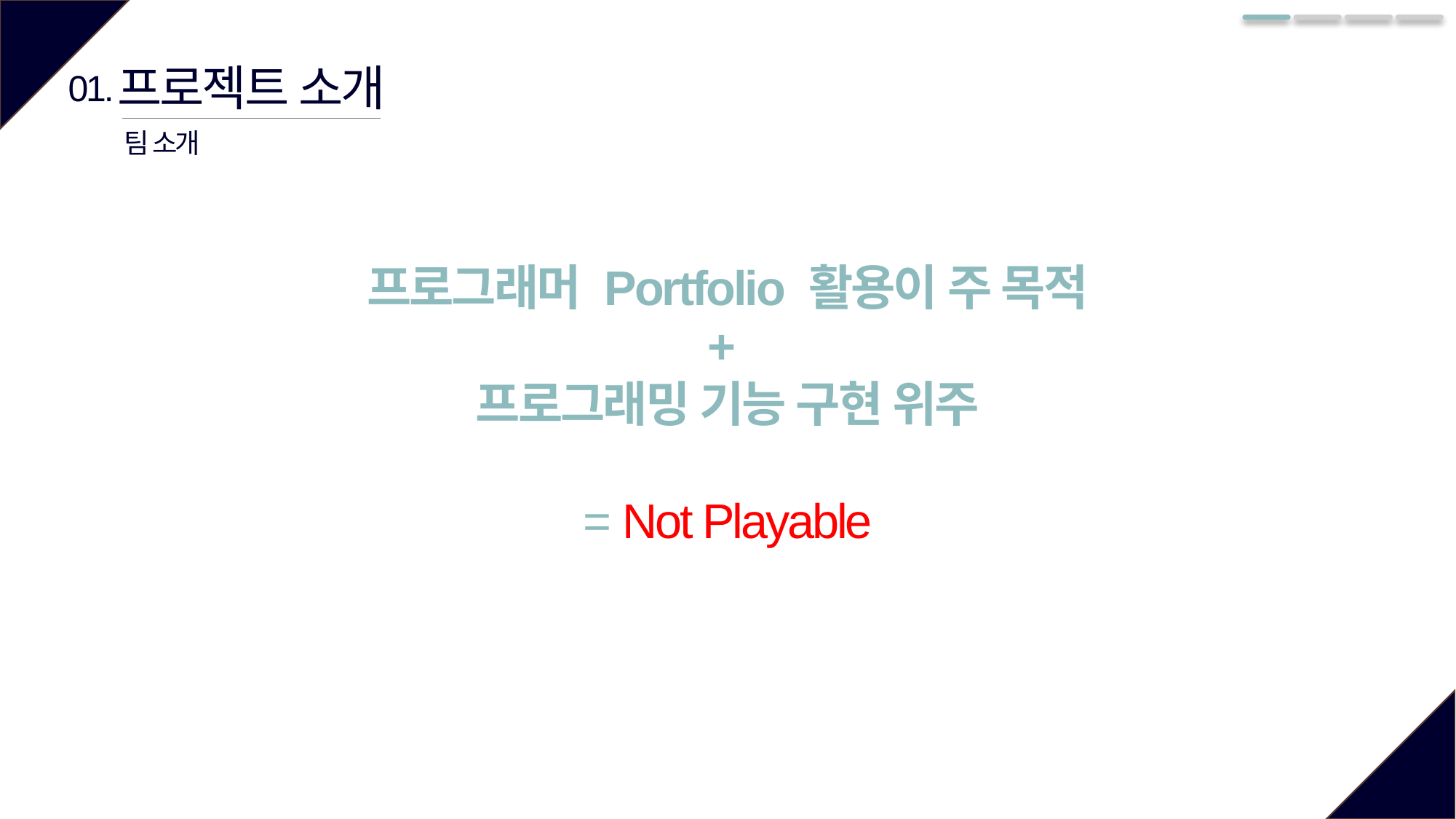

프로젝트 소개
01.
팀 소개
프로그래머 Portfolio 활용이 주 목적
+
프로그래밍 기능 구현 위주

= Not Playable